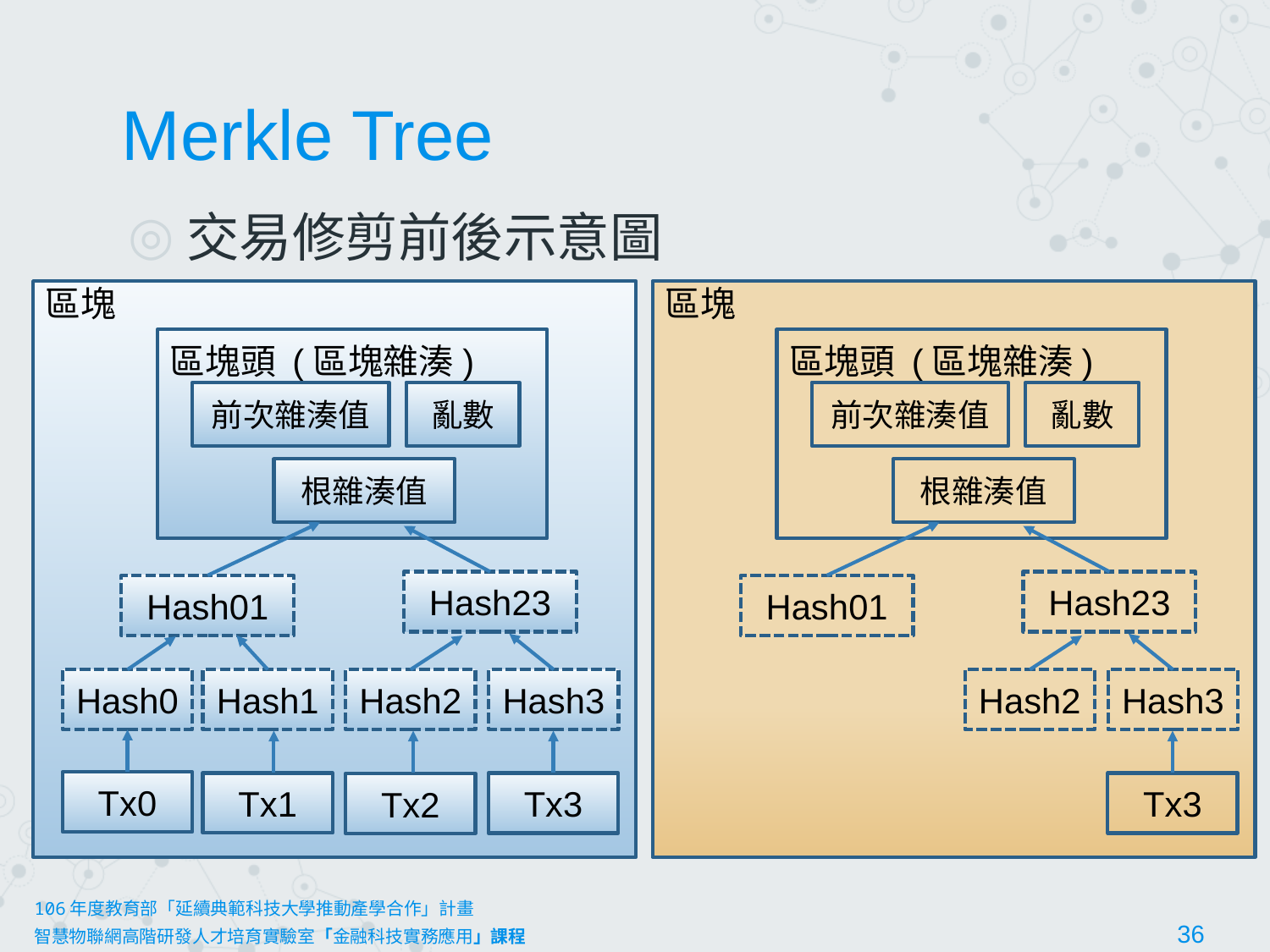

# Merkle Tree
交易修剪前後示意圖
區塊

區塊頭 (區塊雜湊)

前次雜湊值
亂數
根雜湊值
Hash23
Hash01
Hash0
Hash1
Hash2
Hash3
Tx0
Tx1
Tx3
Tx2
區塊

區塊頭 (區塊雜湊)

前次雜湊值
亂數
根雜湊值
Hash23
Hash01
Hash2
Hash3
Tx3
106年度教育部「延續典範科技大學推動產學合作」計畫
智慧物聯網高階研發人才培育實驗室「金融科技實務應用」課程						36